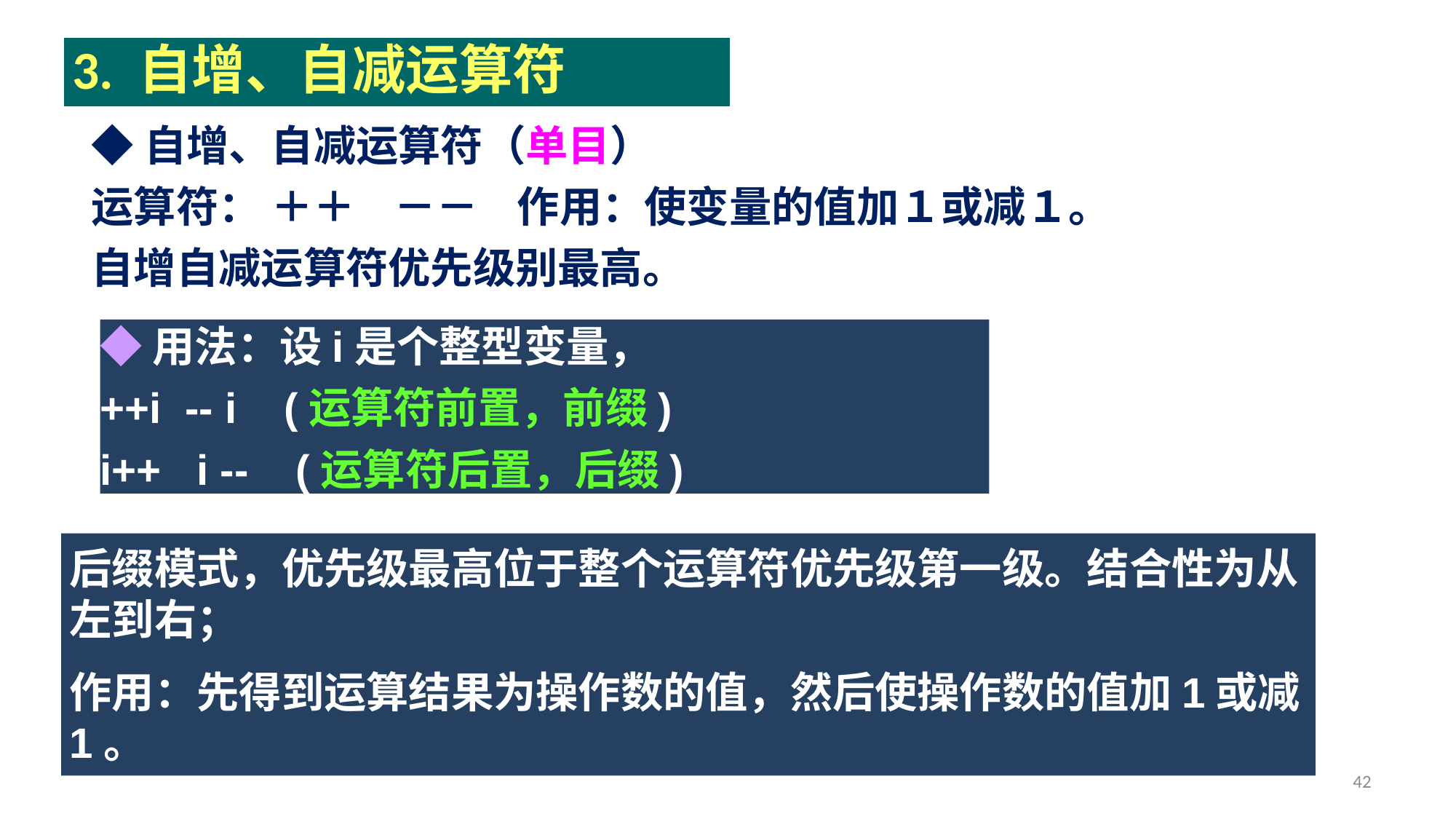

3. 自增、自减运算符
◆自增、自减运算符（单目）
运算符： ＋＋    －－    作用：使变量的值加１或减１。
自增自减运算符优先级别最高。
◆用法：设i是个整型变量，
++i  -- i    (运算符前置，前缀)
i++   i --    (运算符后置，后缀)
后缀模式，优先级最高位于整个运算符优先级第一级。结合性为从左到右；
作用：先得到运算结果为操作数的值，然后使操作数的值加1或减1。
42